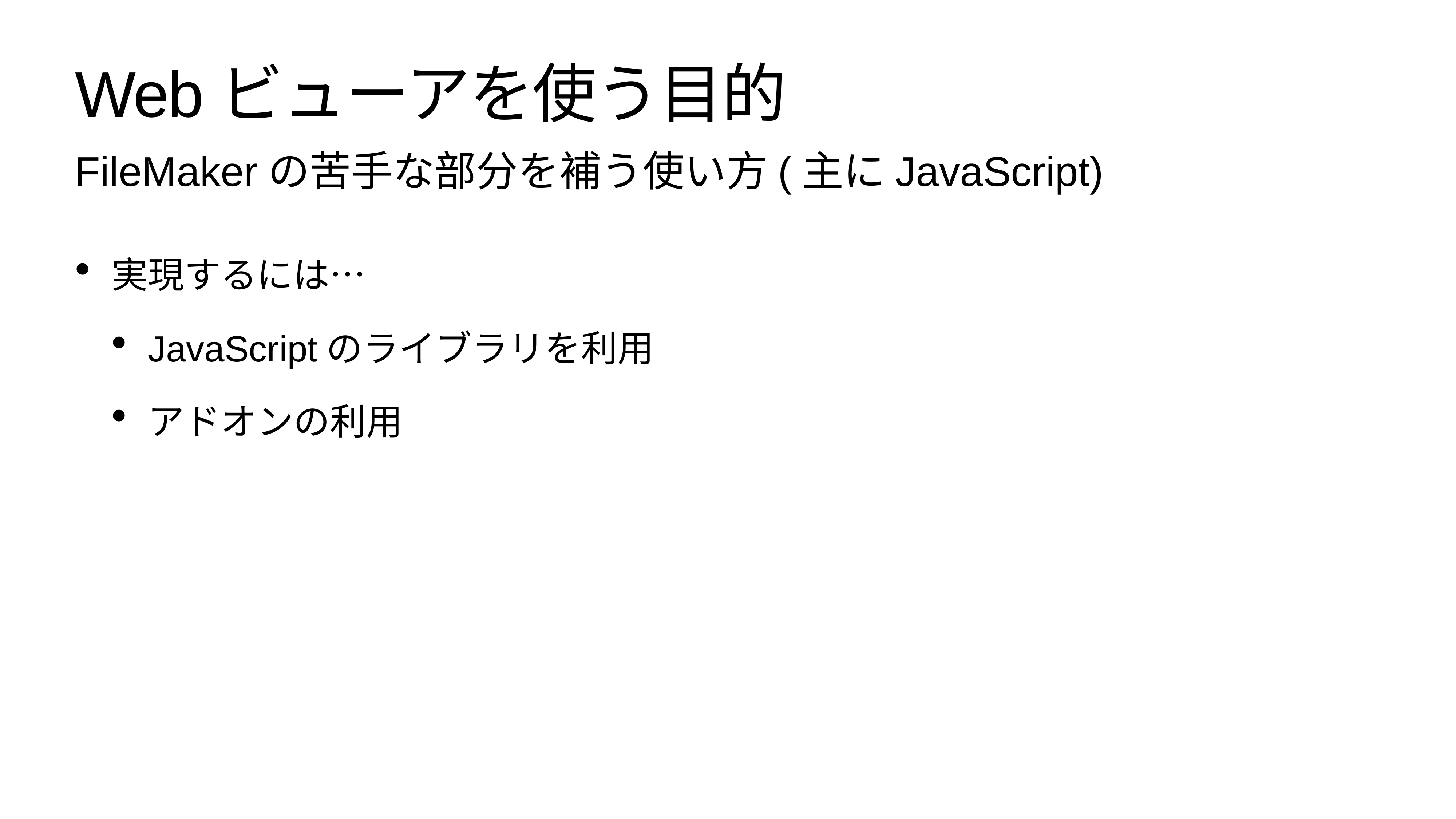

# Webビューアを使う目的
FileMakerの苦手な部分を補う使い方(主にJavaScript)
実現するには…
JavaScriptのライブラリを利用
アドオンの利用